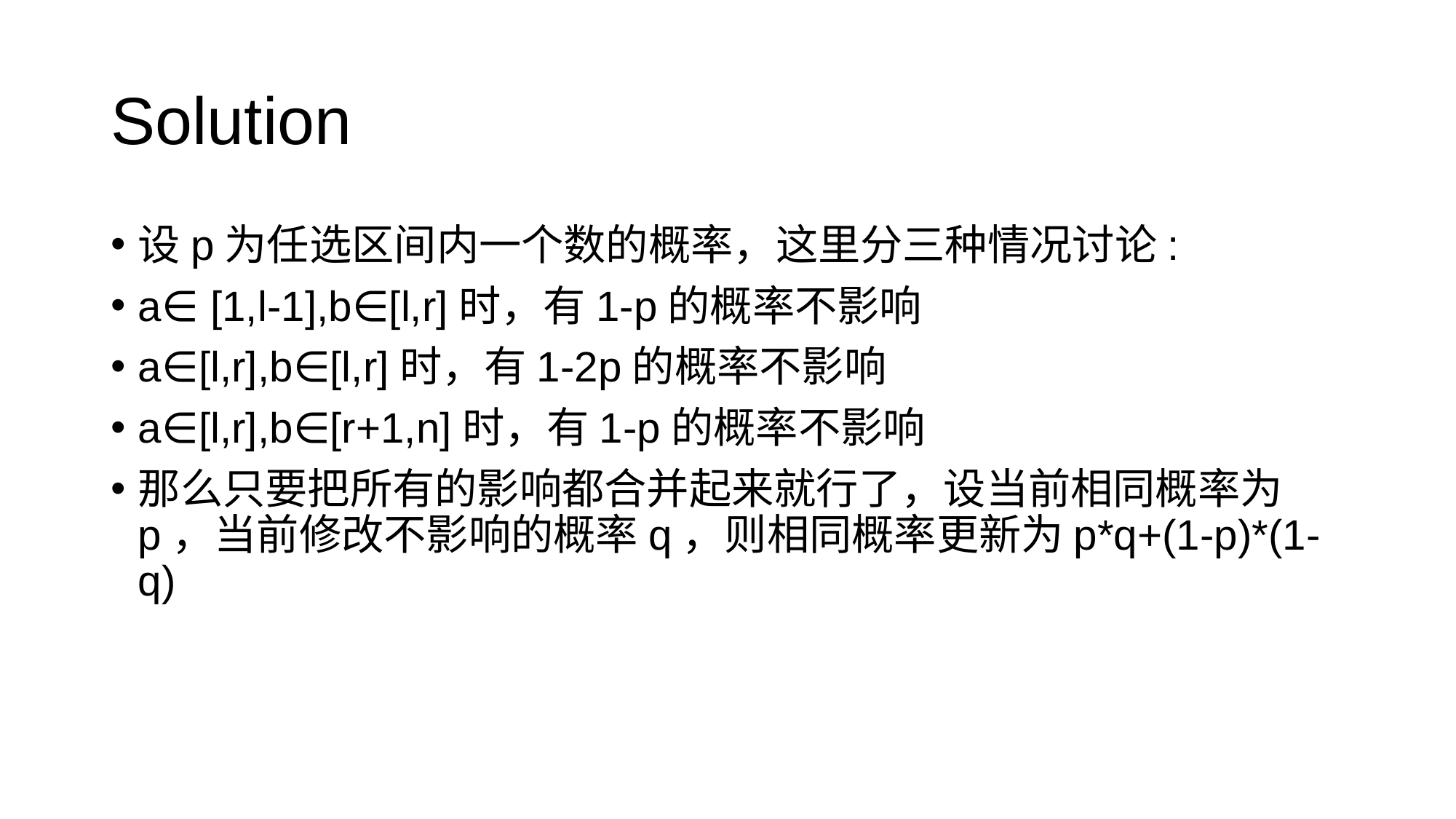

# Solution
设p为任选区间内一个数的概率，这里分三种情况讨论:
a∈ [1,l-1],b∈[l,r]时，有1-p的概率不影响
a∈[l,r],b∈[l,r]时，有1-2p的概率不影响
a∈[l,r],b∈[r+1,n]时，有1-p的概率不影响
那么只要把所有的影响都合并起来就行了，设当前相同概率为p，当前修改不影响的概率q，则相同概率更新为p*q+(1-p)*(1-q)